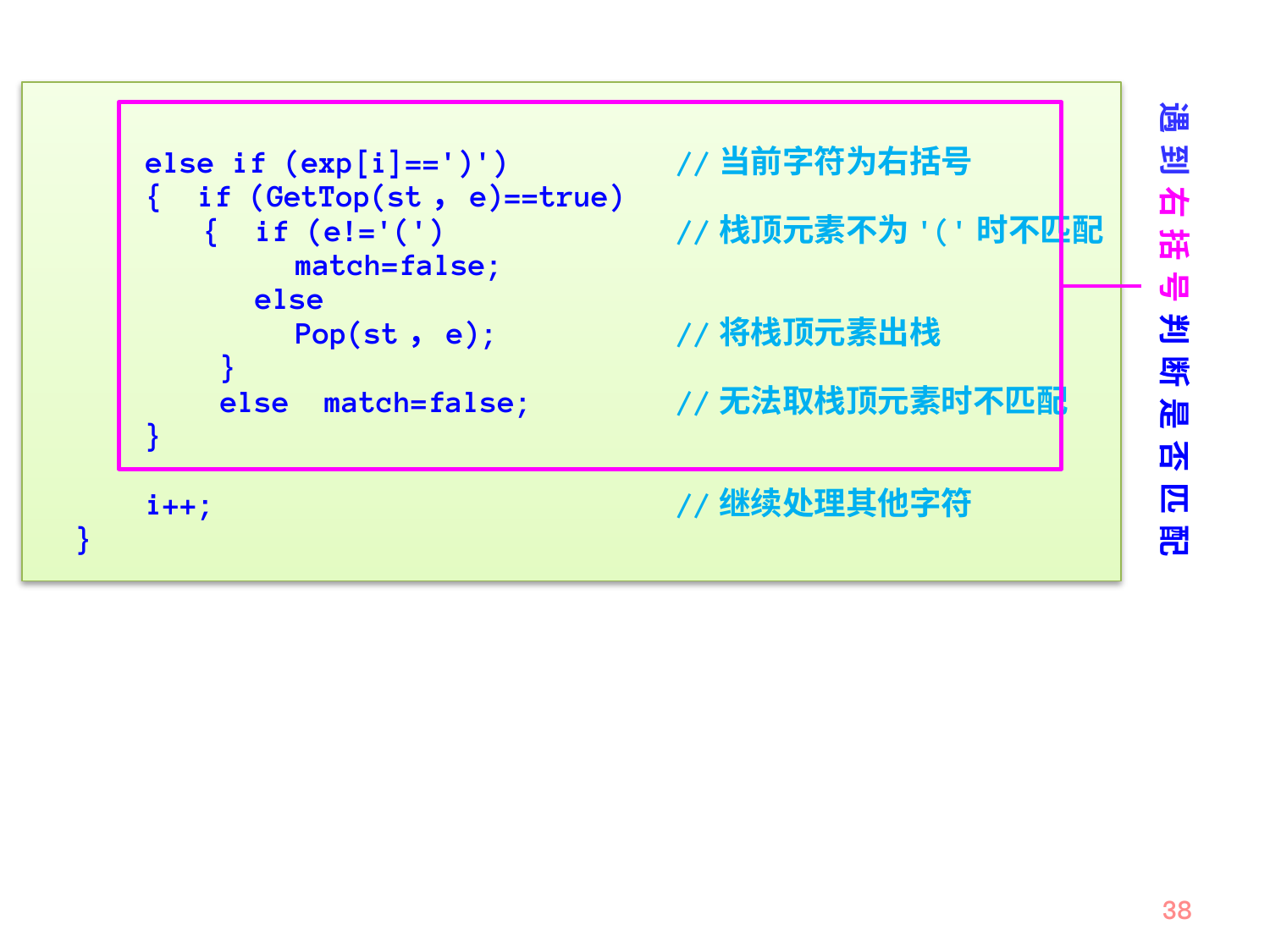

遇到右括号判断是否匹配

      else if (exp[i]==')') 		//当前字符为右括号
      {  if (GetTop(st，e)==true)
	  {  if (e!='(')	   	//栈顶元素不为'('时不匹配
		match=false;
	     else
		Pop(st，e);    	//将栈顶元素出栈
	   }
	   else  match=false;  	//无法取栈顶元素时不匹配
      }

      i++;				//继续处理其他字符
  }
38